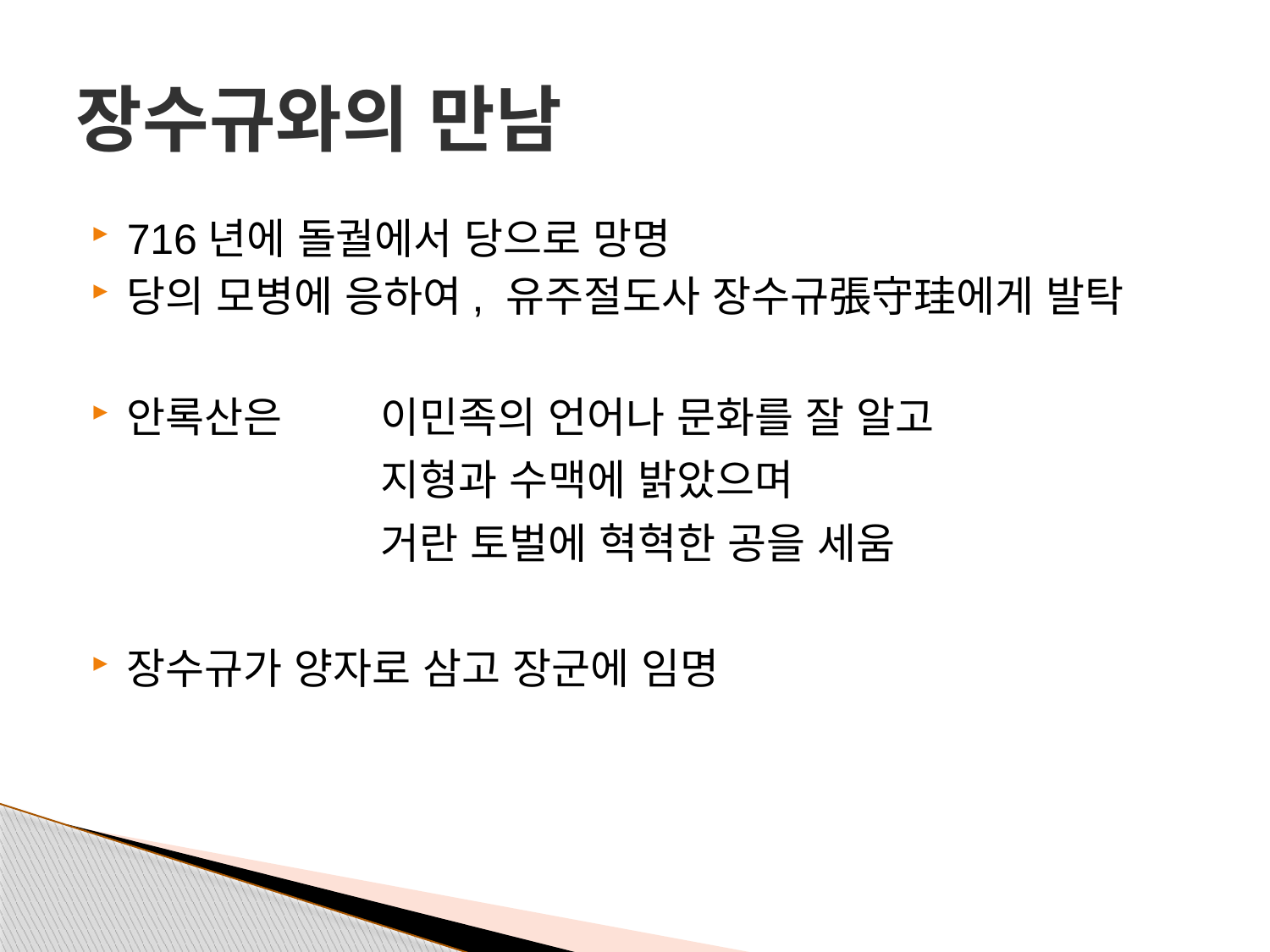

# 장수규와의 만남
716년에 돌궐에서 당으로 망명
당의 모병에 응하여, 유주절도사 장수규張守珪에게 발탁

안록산은	이민족의 언어나 문화를 잘 알고
               	지형과 수맥에 밝았으며
			거란 토벌에 혁혁한 공을 세움

장수규가 양자로 삼고 장군에 임명